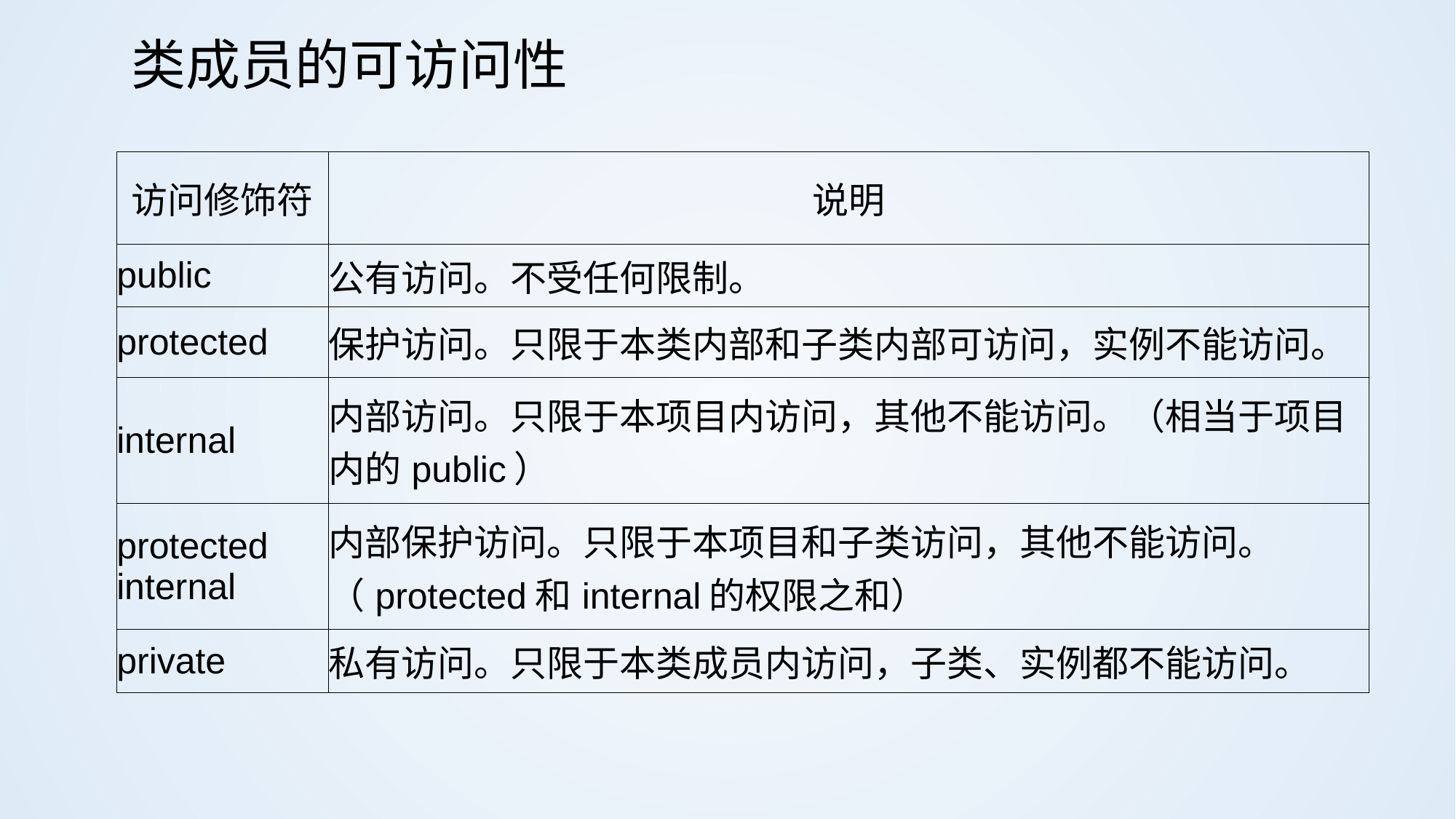

类成员的可访问性
| 访问修饰符 | 说明 |
| --- | --- |
| public | 公有访问。不受任何限制。 |
| protected | 保护访问。只限于本类内部和子类内部可访问，实例不能访问。 |
| internal | 内部访问。只限于本项目内访问，其他不能访问。（相当于项目内的public） |
| protected internal | 内部保护访问。只限于本项目和子类访问，其他不能访问。（protected和internal的权限之和） |
| private | 私有访问。只限于本类成员内访问，子类、实例都不能访问。 |